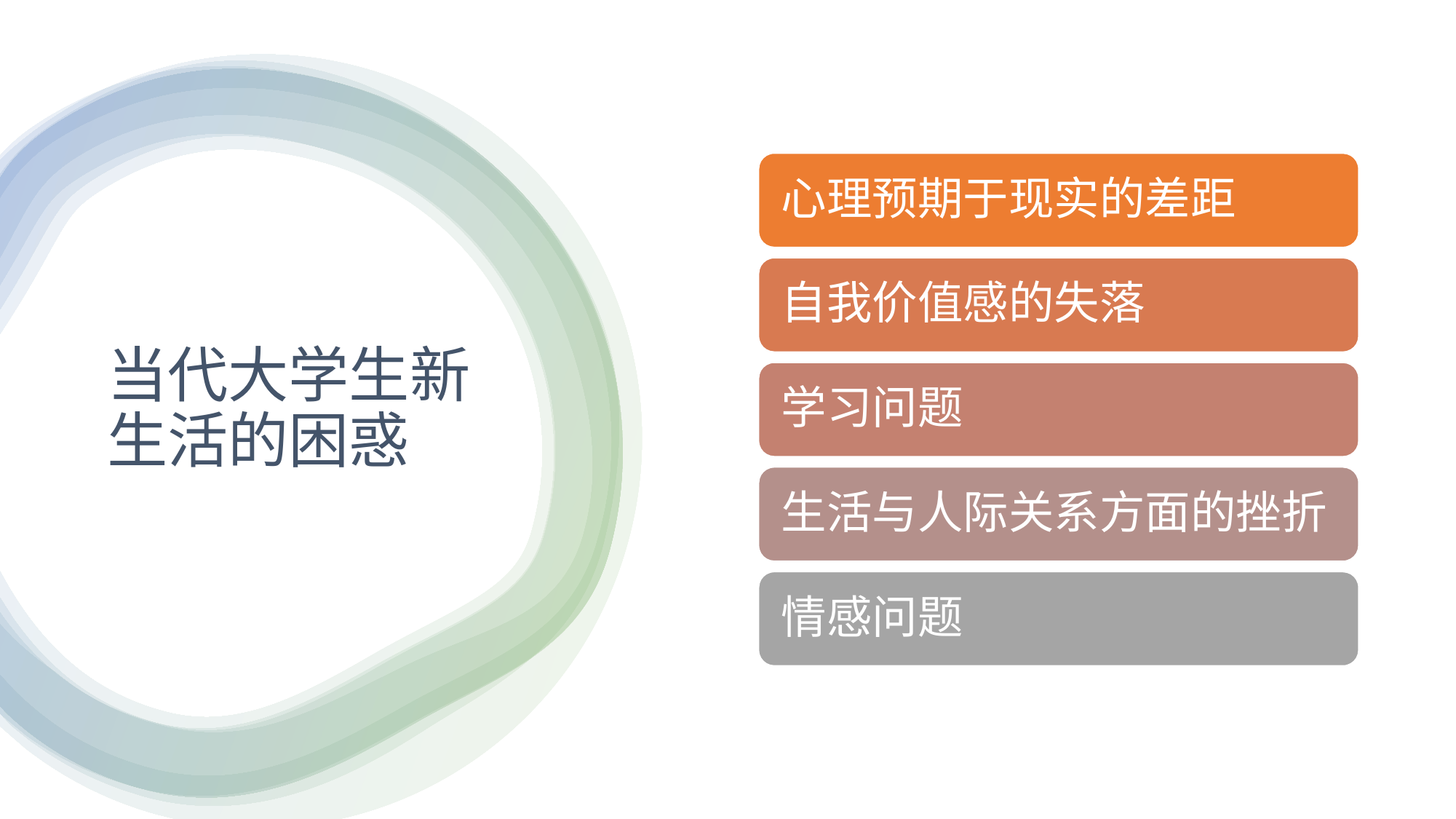

心理预期于现实的差距
自我价值感的失落
学习问题
生活与人际关系方面的挫折
情感问题
# 当代大学生新生活的困惑